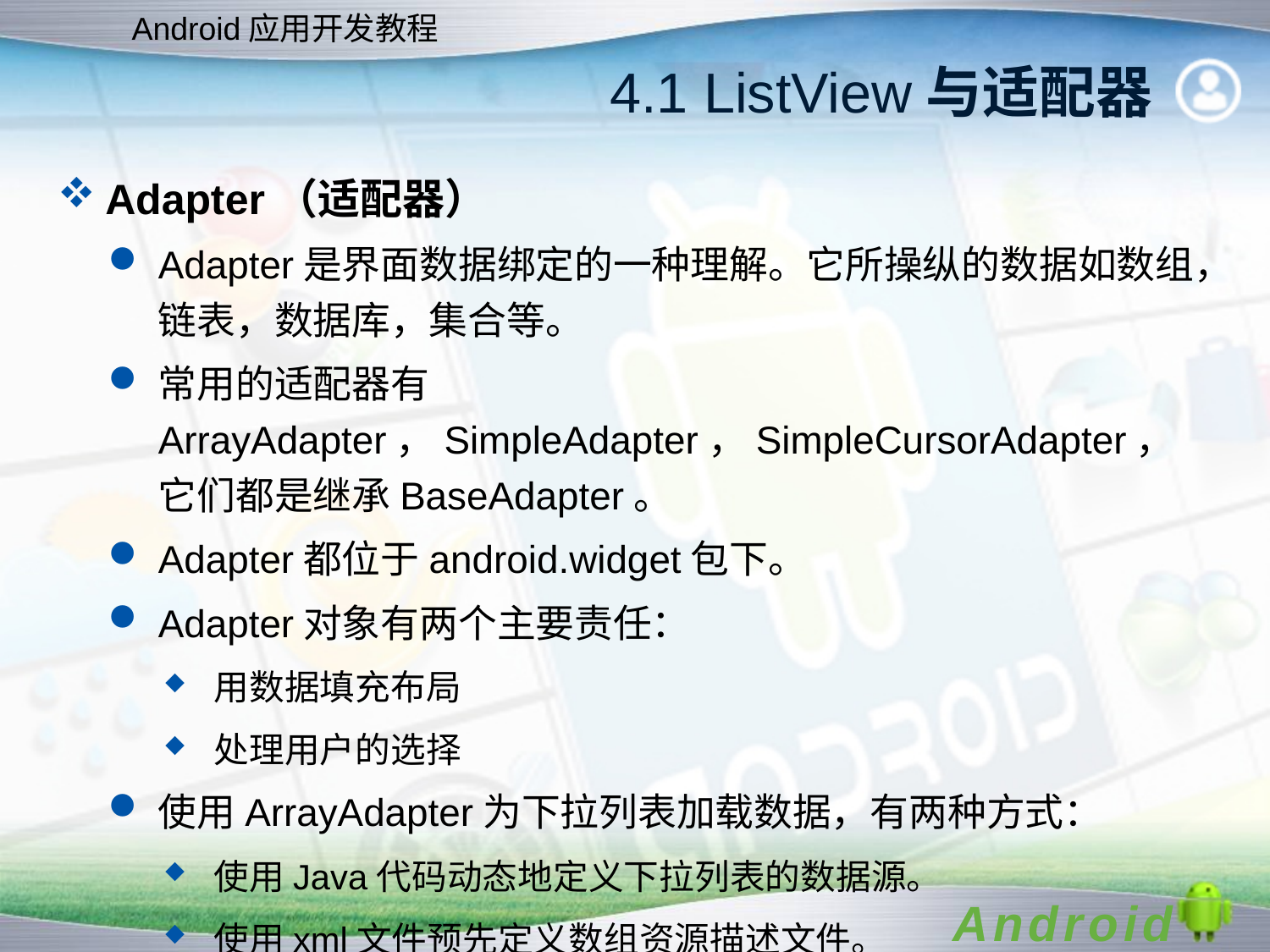

# 4.1 ListView与适配器
Adapter（适配器）
Adapter是界面数据绑定的一种理解。它所操纵的数据如数组，链表，数据库，集合等。
常用的适配器有ArrayAdapter，SimpleAdapter，SimpleCursorAdapter，它们都是继承BaseAdapter。
Adapter都位于android.widget包下。
Adapter对象有两个主要责任：
用数据填充布局
处理用户的选择
使用ArrayAdapter为下拉列表加载数据，有两种方式：
使用Java代码动态地定义下拉列表的数据源。
使用xml文件预先定义数组资源描述文件。